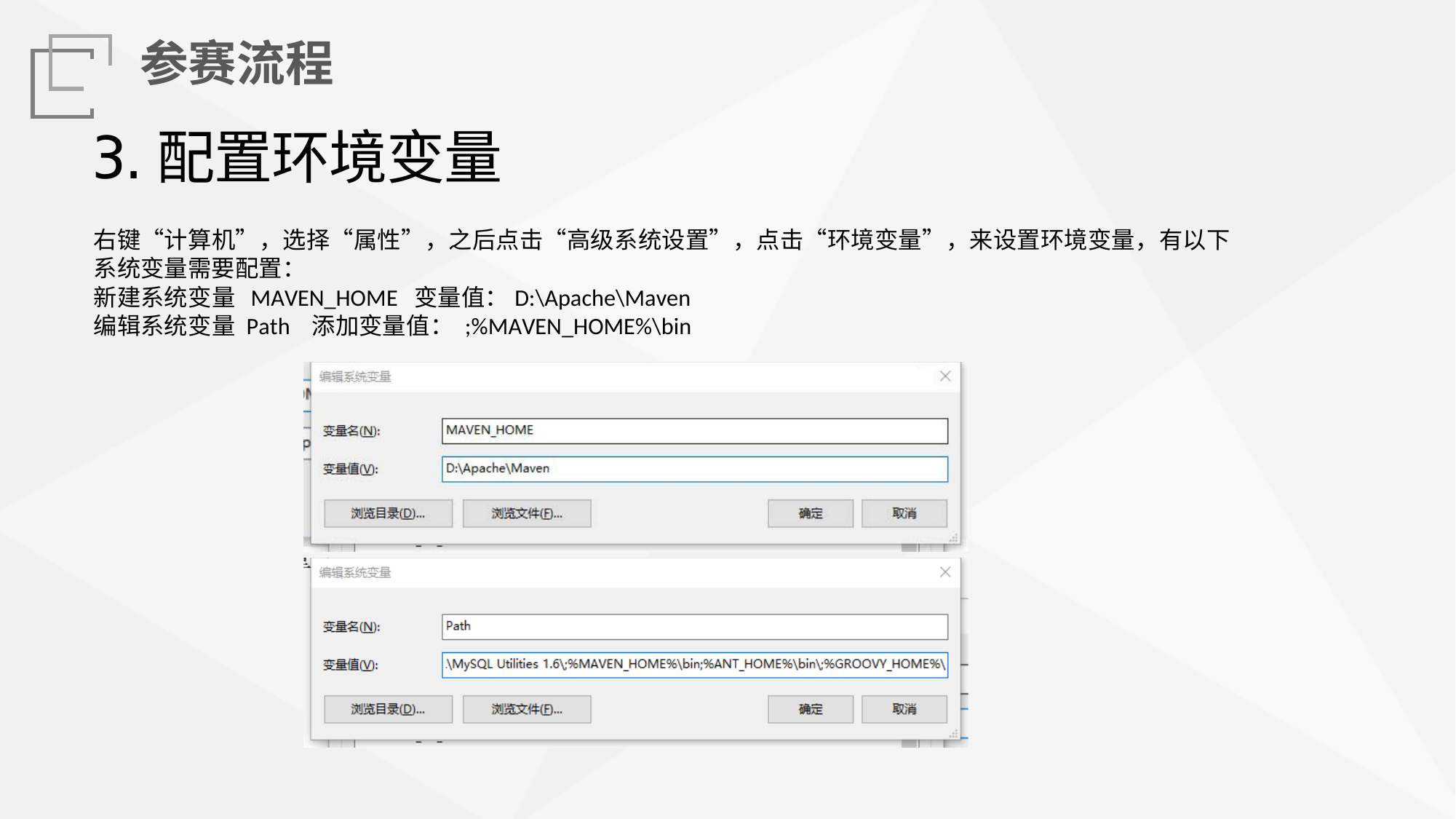

参赛流程

3.配置环境变量
右键“计算机”，选择“属性”，之后点击“高级系统设置”，点击“环境变量”，来设置环境变量，有以下 系统变量需要配置：
新建系统变量 MAVEN_HOME  变量值：D:\Apache\Maven 编辑系统变量 Path	添加变量值： ;%MAVEN_HOME%\bin